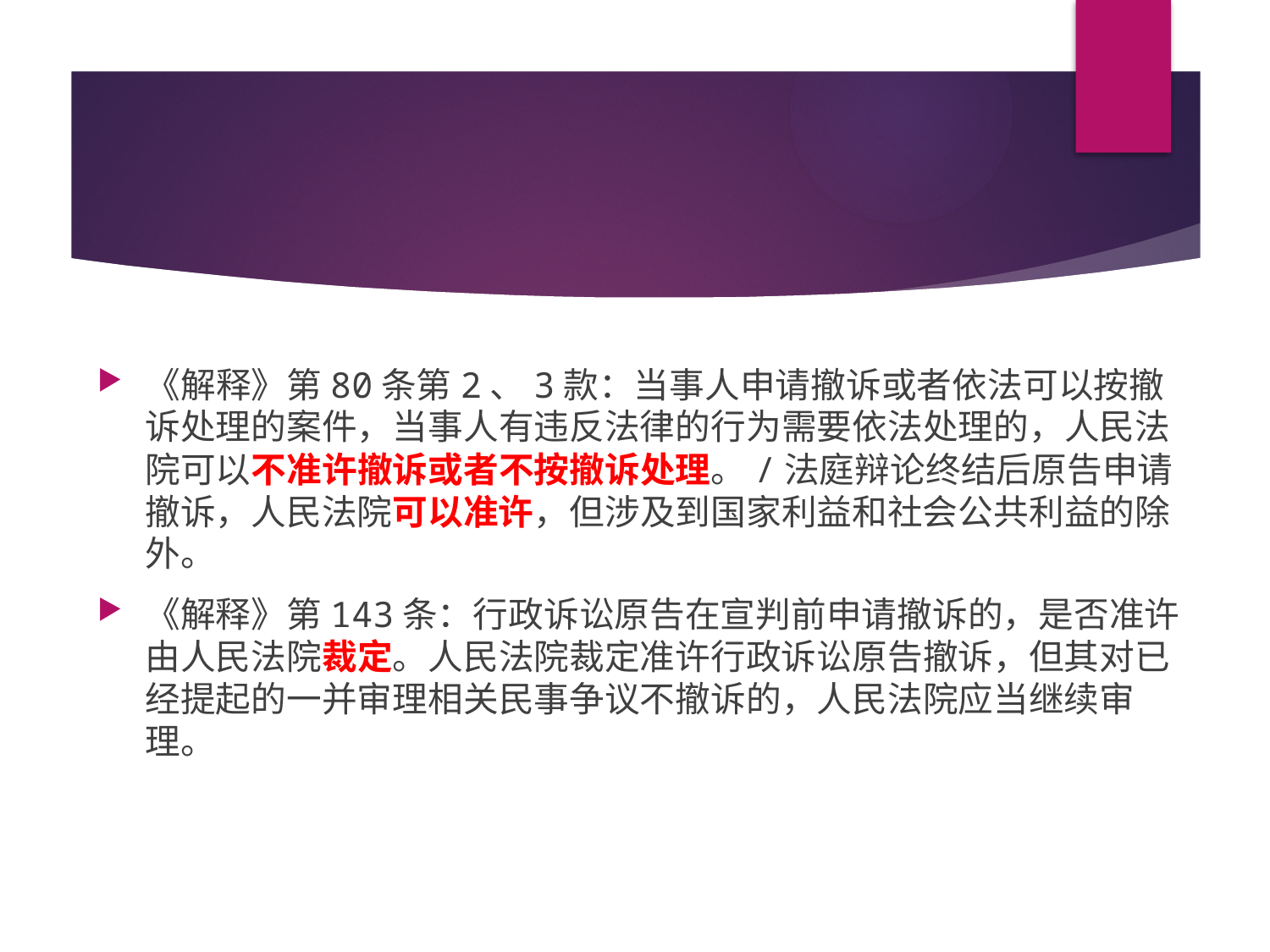

#
《解释》第80条第2、3款：当事人申请撤诉或者依法可以按撤诉处理的案件，当事人有违反法律的行为需要依法处理的，人民法院可以不准许撤诉或者不按撤诉处理。/法庭辩论终结后原告申请撤诉，人民法院可以准许，但涉及到国家利益和社会公共利益的除外。
《解释》第143条：行政诉讼原告在宣判前申请撤诉的，是否准许由人民法院裁定。人民法院裁定准许行政诉讼原告撤诉，但其对已经提起的一并审理相关民事争议不撤诉的，人民法院应当继续审理。